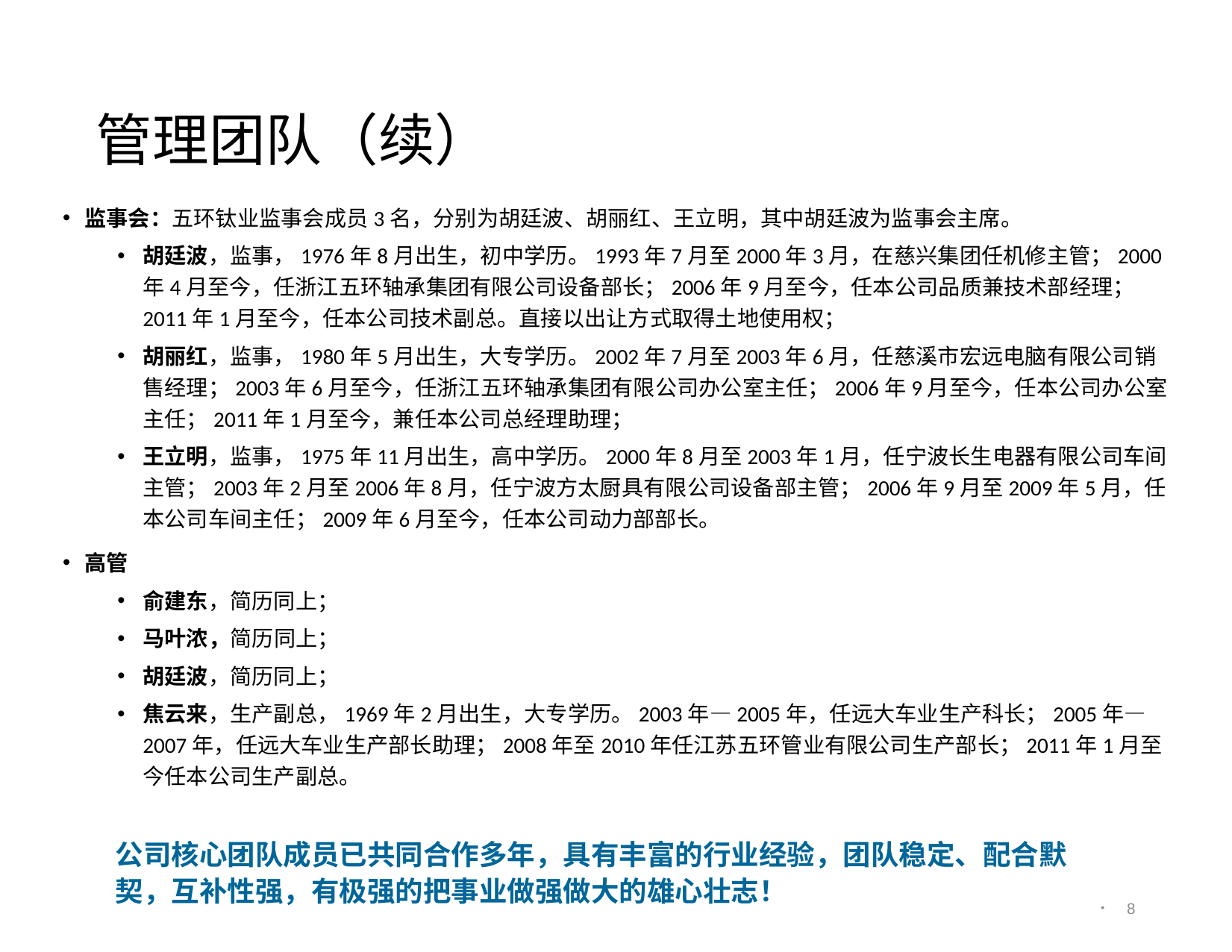

# 管理团队（续）
监事会：五环钛业监事会成员3名，分别为胡廷波、胡丽红、王立明，其中胡廷波为监事会主席。
胡廷波，监事，1976年8月出生，初中学历。1993年7月至2000年3月，在慈兴集团任机修主管；2000年4月至今，任浙江五环轴承集团有限公司设备部长；2006年9月至今，任本公司品质兼技术部经理；2011年1月至今，任本公司技术副总。直接以出让方式取得土地使用权；
胡丽红，监事，1980年5月出生，大专学历。2002年7月至2003年6月，任慈溪市宏远电脑有限公司销售经理；2003年6月至今，任浙江五环轴承集团有限公司办公室主任；2006年9月至今，任本公司办公室主任；2011年1月至今，兼任本公司总经理助理；
王立明，监事，1975年11月出生，高中学历。2000年8月至2003年1月，任宁波长生电器有限公司车间主管；2003年2月至2006年8月，任宁波方太厨具有限公司设备部主管；2006年9月至2009年5月，任本公司车间主任；2009年6月至今，任本公司动力部部长。
高管
俞建东，简历同上；
马叶浓，简历同上；
胡廷波，简历同上；
焦云来，生产副总，1969年2月出生，大专学历。2003年—2005年，任远大车业生产科长；2005年—2007年，任远大车业生产部长助理；2008年至2010年任江苏五环管业有限公司生产部长；2011年1月至今任本公司生产副总。
公司核心团队成员已共同合作多年，具有丰富的行业经验，团队稳定、配合默契，互补性强，有极强的把事业做强做大的雄心壮志！
8